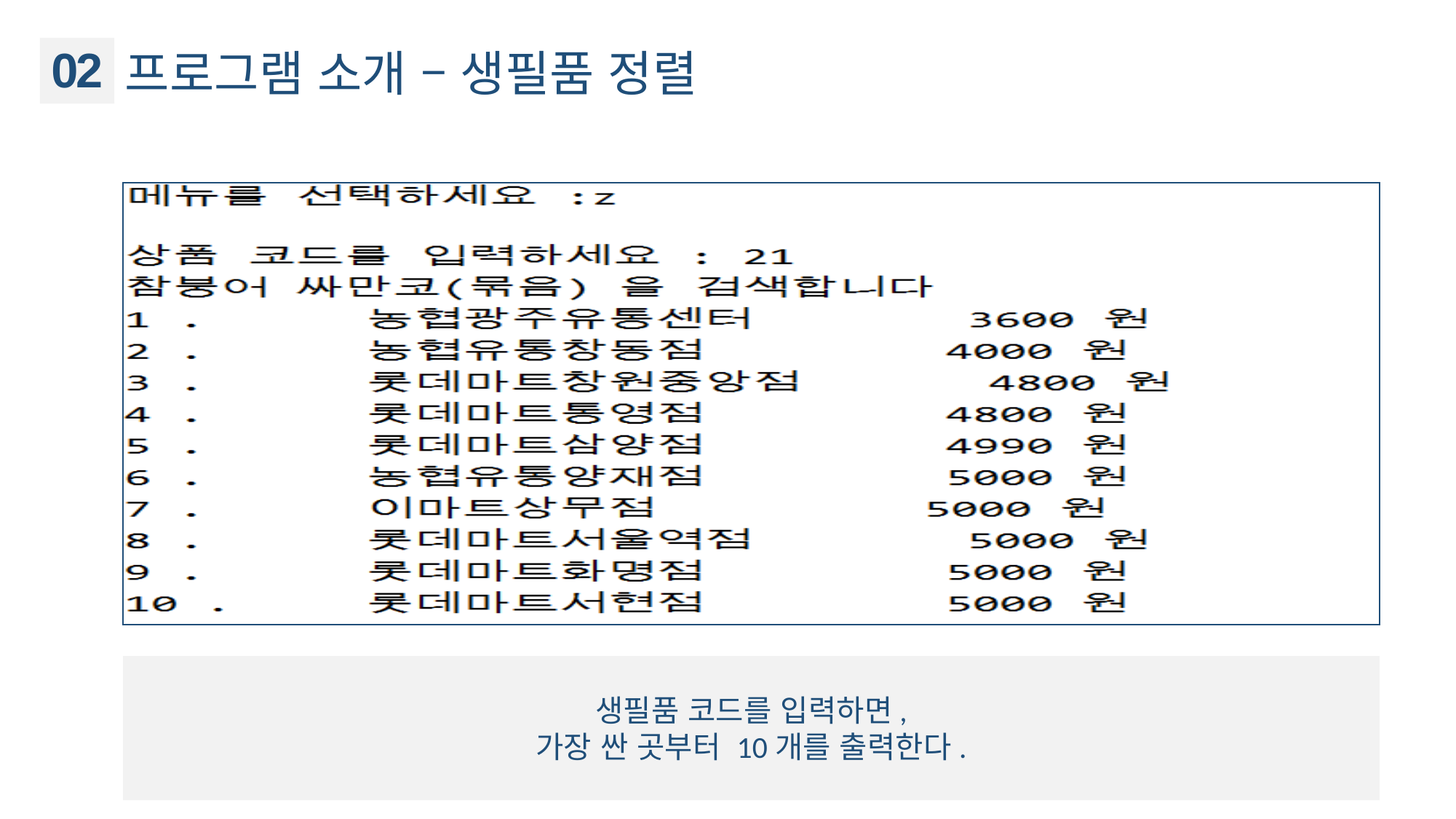

02

프로그램 소개 – 생필품 정렬

생필품 코드를 입력하면,
가장 싼 곳부터 10개를 출력한다.